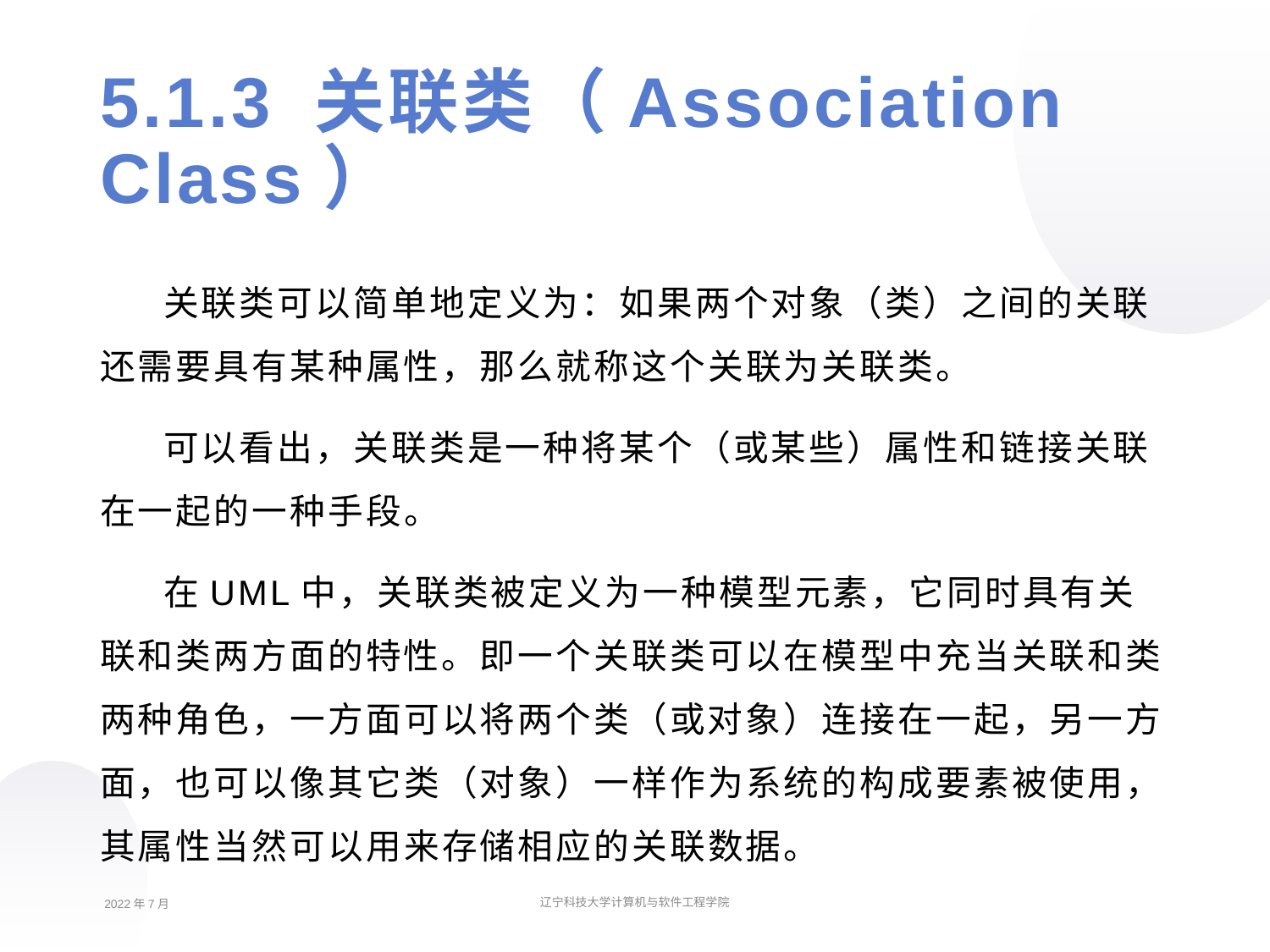

5.1.3 关联类（Association Class）
关联类可以简单地定义为：如果两个对象（类）之间的关联还需要具有某种属性，那么就称这个关联为关联类。
可以看出，关联类是一种将某个（或某些）属性和链接关联在一起的一种手段。
在UML中，关联类被定义为一种模型元素，它同时具有关联和类两方面的特性。即一个关联类可以在模型中充当关联和类两种角色，一方面可以将两个类（或对象）连接在一起，另一方面，也可以像其它类（对象）一样作为系统的构成要素被使用，其属性当然可以用来存储相应的关联数据。

2022年7月
辽宁科技大学计算机与软件工程学院
35